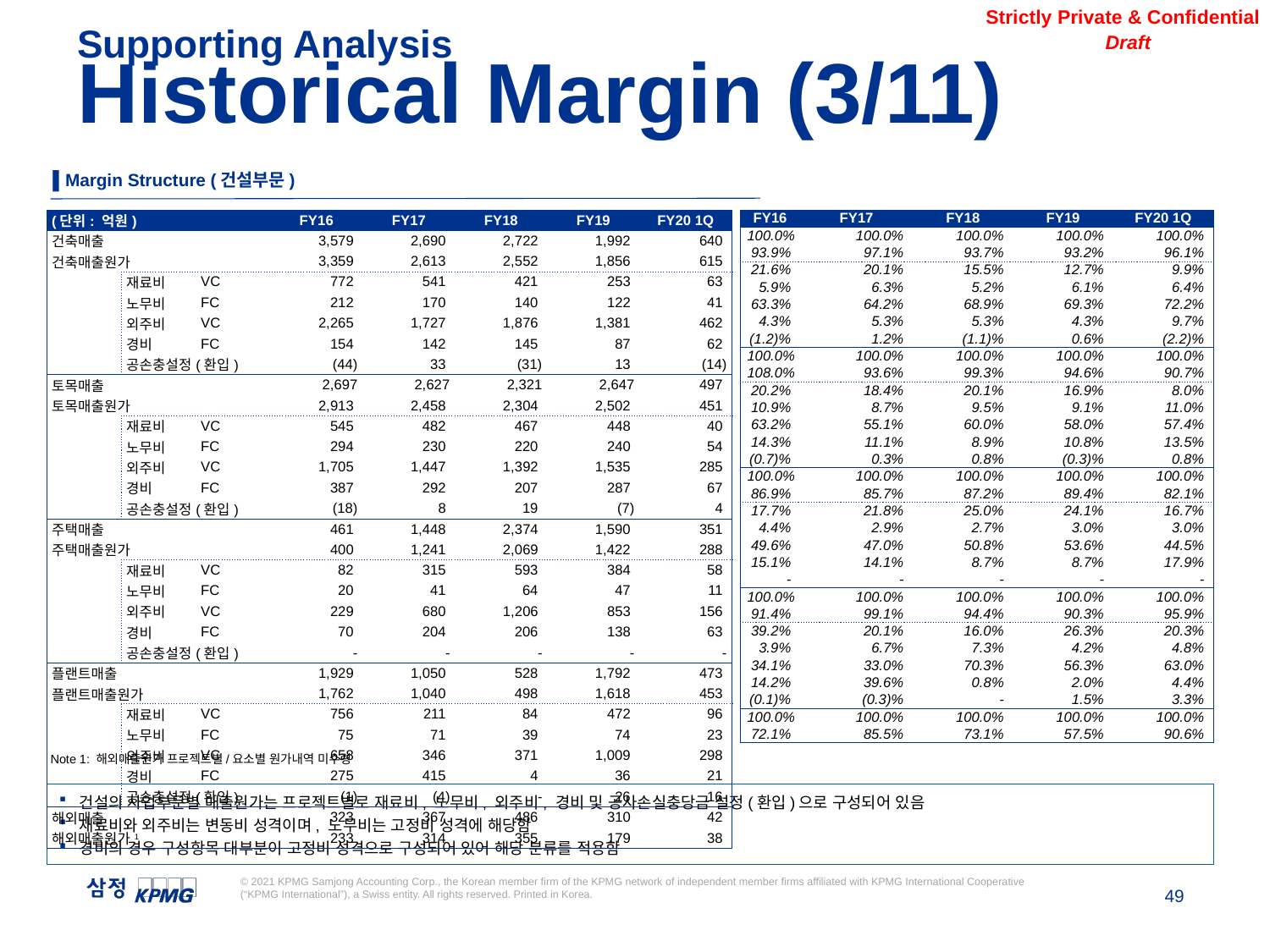

Supporting Analysis
Historical Margin (3/11)
▌Margin Structure (건설부문)

| (단위: 억원) |  |  | FY16 | FY17 | FY18 | FY19 | FY20 1Q |
| --- | --- | --- | --- | --- | --- | --- | --- |
| 건축매출 |  |  | 3,579 | 2,690 | 2,722 | 1,992 | 640 |
| 건축매출원가 |  |  | 3,359 | 2,613 | 2,552 | 1,856 | 615 |
|  | 재료비 | VC | 772 | 541 | 421 | 253 | 63 |
|  | 노무비 | FC | 212 | 170 | 140 | 122 | 41 |
|  | 외주비 | VC | 2,265 | 1,727 | 1,876 | 1,381 | 462 |
|  | 경비 | FC | 154 | 142 | 145 | 87 | 62 |
|  | 공손충설정(환입) |  | (44) | 33 | (31) | 13 | (14) |
| 토목매출 |  |  | 2,697 | 2,627 | 2,321 | 2,647 | 497 |
| 토목매출원가 |  |  | 2,913 | 2,458 | 2,304 | 2,502 | 451 |
|  | 재료비 | VC | 545 | 482 | 467 | 448 | 40 |
|  | 노무비 | FC | 294 | 230 | 220 | 240 | 54 |
|  | 외주비 | VC | 1,705 | 1,447 | 1,392 | 1,535 | 285 |
|  | 경비 | FC | 387 | 292 | 207 | 287 | 67 |
|  | 공손충설정(환입) |  | (18) | 8 | 19 | (7) | 4 |
| 주택매출 |  |  | 461 | 1,448 | 2,374 | 1,590 | 351 |
| 주택매출원가 |  |  | 400 | 1,241 | 2,069 | 1,422 | 288 |
|  | 재료비 | VC | 82 | 315 | 593 | 384 | 58 |
|  | 노무비 | FC | 20 | 41 | 64 | 47 | 11 |
|  | 외주비 | VC | 229 | 680 | 1,206 | 853 | 156 |
|  | 경비 | FC | 70 | 204 | 206 | 138 | 63 |
|  | 공손충설정(환입) |  | - | - | - | - | - |
| 플랜트매출 |  |  | 1,929 | 1,050 | 528 | 1,792 | 473 |
| 플랜트매출원가 |  |  | 1,762 | 1,040 | 498 | 1,618 | 453 |
|  | 재료비 | VC | 756 | 211 | 84 | 472 | 96 |
|  | 노무비 | FC | 75 | 71 | 39 | 74 | 23 |
|  | 외주비 | VC | 658 | 346 | 371 | 1,009 | 298 |
|  | 경비 | FC | 275 | 415 | 4 | 36 | 21 |
|  | 공손충설정(환입) |  | (1) | (4) | - | 26 | 16 |
| 해외매출 |  |  | 323 | 367 | 486 | 310 | 42 |
| 해외매출원가1 |  |  | 233 | 314 | 355 | 179 | 38 |
| FY16 | FY17 | FY18 | FY19 | FY20 1Q |
| --- | --- | --- | --- | --- |
| 100.0% | 100.0% | 100.0% | 100.0% | 100.0% |
| 93.9% | 97.1% | 93.7% | 93.2% | 96.1% |
| 21.6% | 20.1% | 15.5% | 12.7% | 9.9% |
| 5.9% | 6.3% | 5.2% | 6.1% | 6.4% |
| 63.3% | 64.2% | 68.9% | 69.3% | 72.2% |
| 4.3% | 5.3% | 5.3% | 4.3% | 9.7% |
| (1.2)% | 1.2% | (1.1)% | 0.6% | (2.2)% |
| 100.0% | 100.0% | 100.0% | 100.0% | 100.0% |
| 108.0% | 93.6% | 99.3% | 94.6% | 90.7% |
| 20.2% | 18.4% | 20.1% | 16.9% | 8.0% |
| 10.9% | 8.7% | 9.5% | 9.1% | 11.0% |
| 63.2% | 55.1% | 60.0% | 58.0% | 57.4% |
| 14.3% | 11.1% | 8.9% | 10.8% | 13.5% |
| (0.7)% | 0.3% | 0.8% | (0.3)% | 0.8% |
| 100.0% | 100.0% | 100.0% | 100.0% | 100.0% |
| 86.9% | 85.7% | 87.2% | 89.4% | 82.1% |
| 17.7% | 21.8% | 25.0% | 24.1% | 16.7% |
| 4.4% | 2.9% | 2.7% | 3.0% | 3.0% |
| 49.6% | 47.0% | 50.8% | 53.6% | 44.5% |
| 15.1% | 14.1% | 8.7% | 8.7% | 17.9% |
| - | - | - | - | - |
| 100.0% | 100.0% | 100.0% | 100.0% | 100.0% |
| 91.4% | 99.1% | 94.4% | 90.3% | 95.9% |
| 39.2% | 20.1% | 16.0% | 26.3% | 20.3% |
| 3.9% | 6.7% | 7.3% | 4.2% | 4.8% |
| 34.1% | 33.0% | 70.3% | 56.3% | 63.0% |
| 14.2% | 39.6% | 0.8% | 2.0% | 4.4% |
| (0.1)% | (0.3)% | - | 1.5% | 3.3% |
| 100.0% | 100.0% | 100.0% | 100.0% | 100.0% |
| 72.1% | 85.5% | 73.1% | 57.5% | 90.6% |
Note 1: 해외매출원가 프로젝트별/요소별 원가내역 미수령
건설의 사업부문별 매출원가는 프로젝트별로 재료비, 노무비, 외주비, 경비 및 공사손실충당금 설정(환입)으로 구성되어 있음
재료비와 외주비는 변동비 성격이며, 노무비는 고정비 성격에 해당함
경비의 경우 구성항목 대부분이 고정비 성격으로 구성되어 있어 해당 분류를 적용함